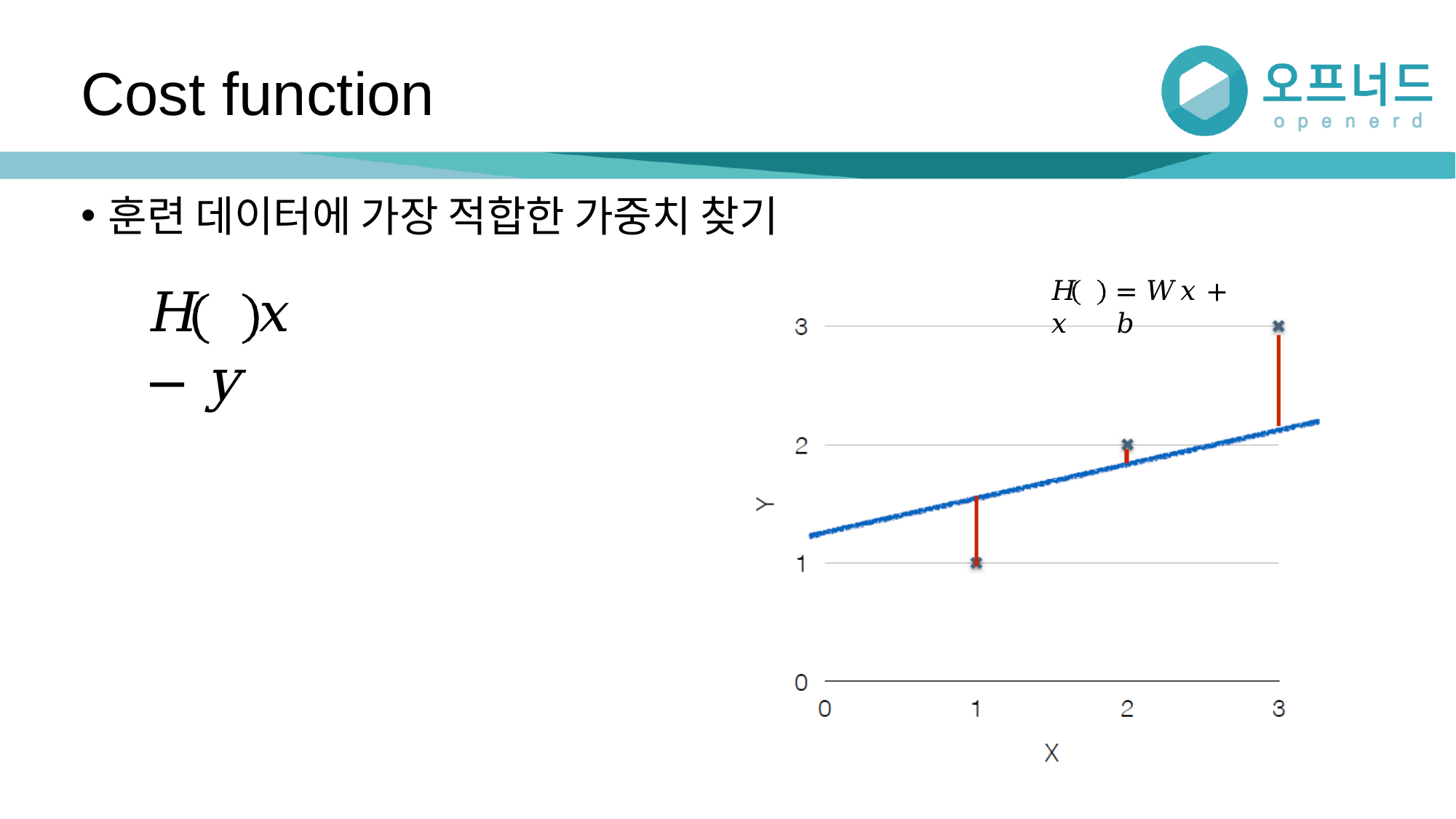

# Cost function
훈련 데이터에 가장 적합한 가중치 찾기
𝐻 𝑥
= 𝑊𝑥 + 𝑏
𝐻	𝑥	− y